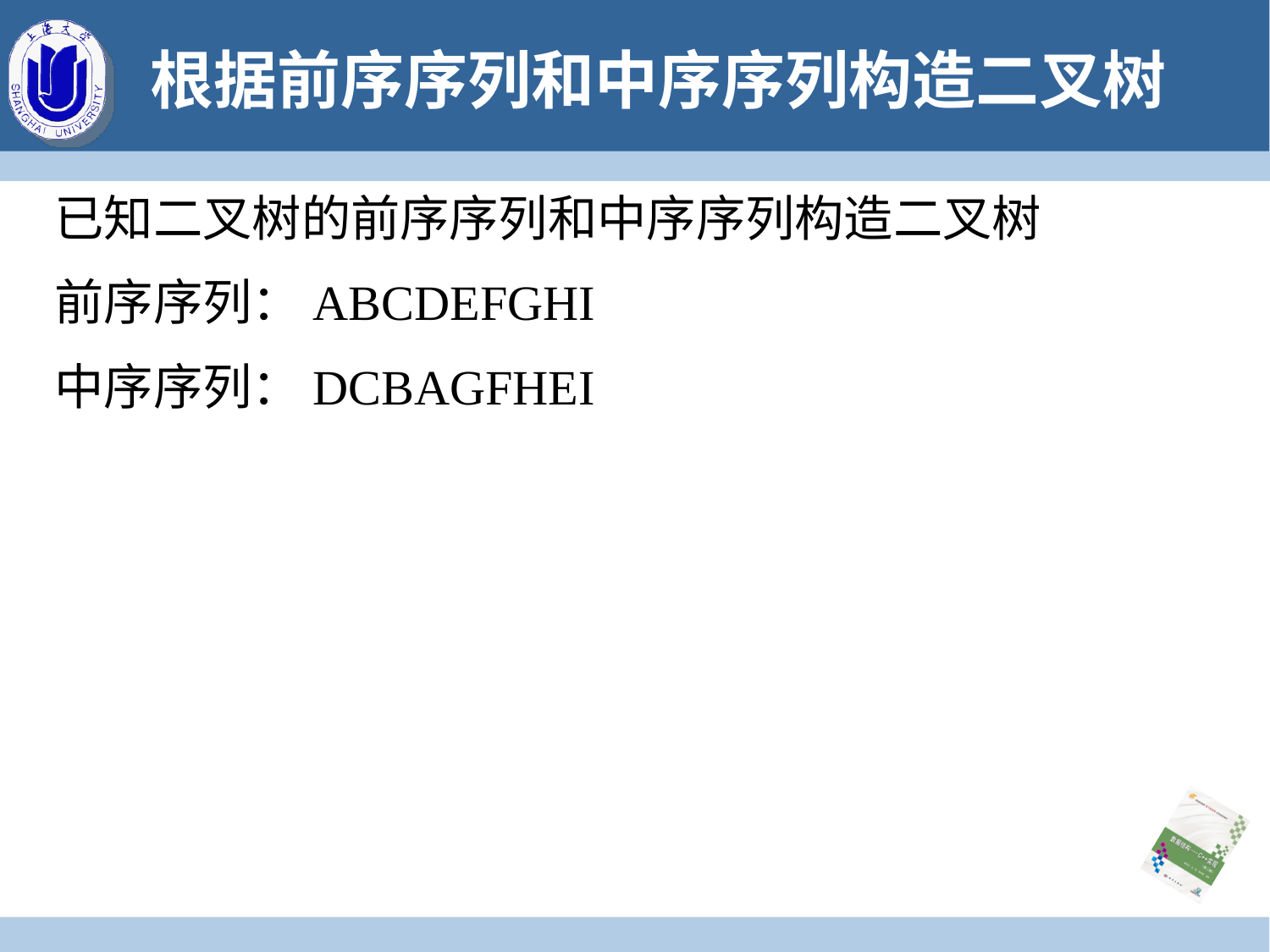

# 根据前序序列和中序序列构造二叉树
已知二叉树的前序序列和中序序列构造二叉树
前序序列：ABCDEFGHI
中序序列：DCBAGFHEI